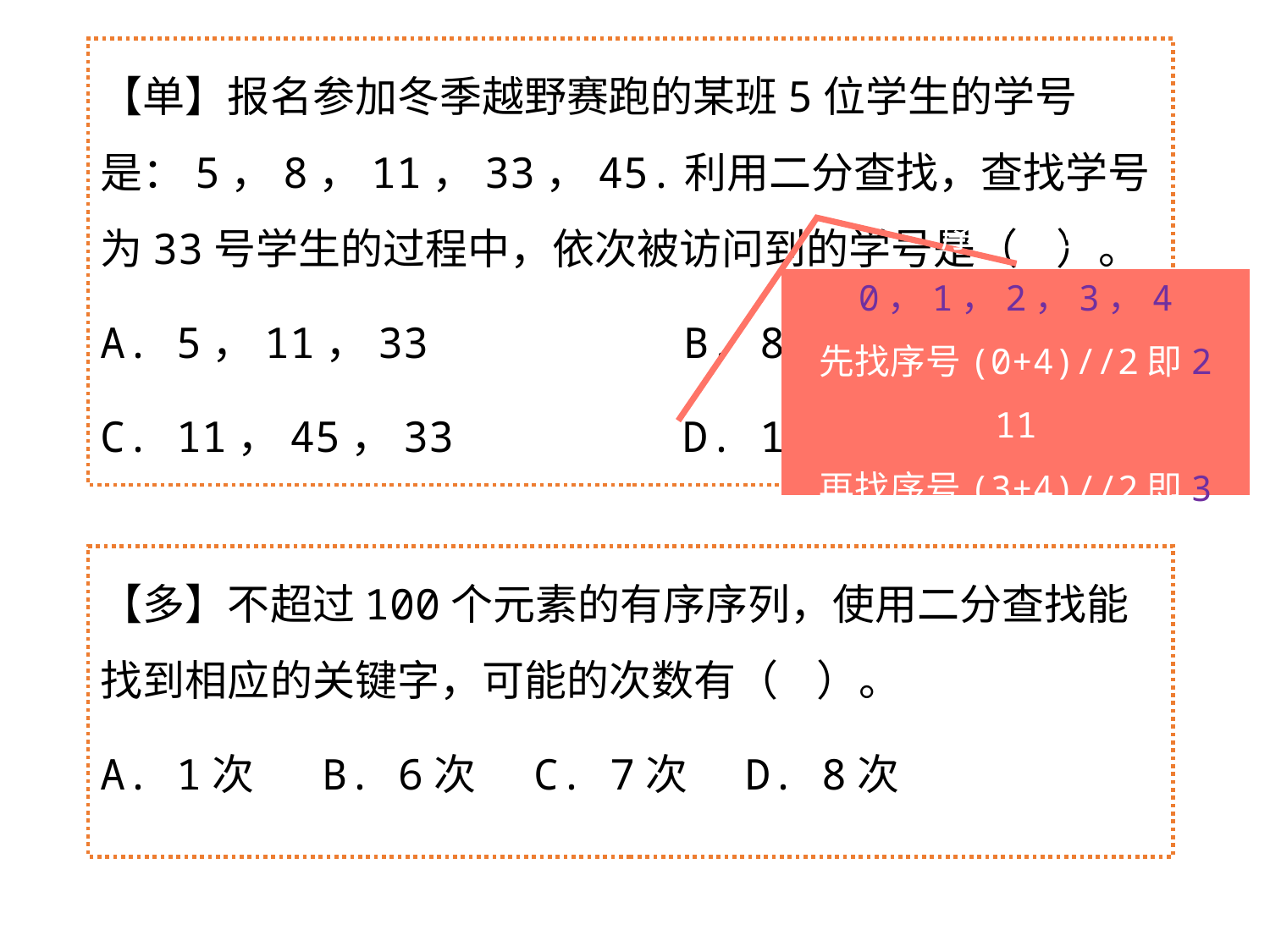

【单】报名参加冬季越野赛跑的某班5位学生的学号是：5，8，11，33，45.利用二分查找，查找学号为33号学生的过程中，依次被访问到的学号是（    ）。
A. 5，11，33          B. 8，33
C. 11，45，33         D. 11，33
序号对应  0，1，2，3，4
先找序号(0+4)//2即2 11
再找序号(3+4)//2即3 33
【多】不超过100个元素的有序序列，使用二分查找能找到相应的关键字，可能的次数有（    ）。
A. 1次      B. 6次     C. 7次     D. 8次